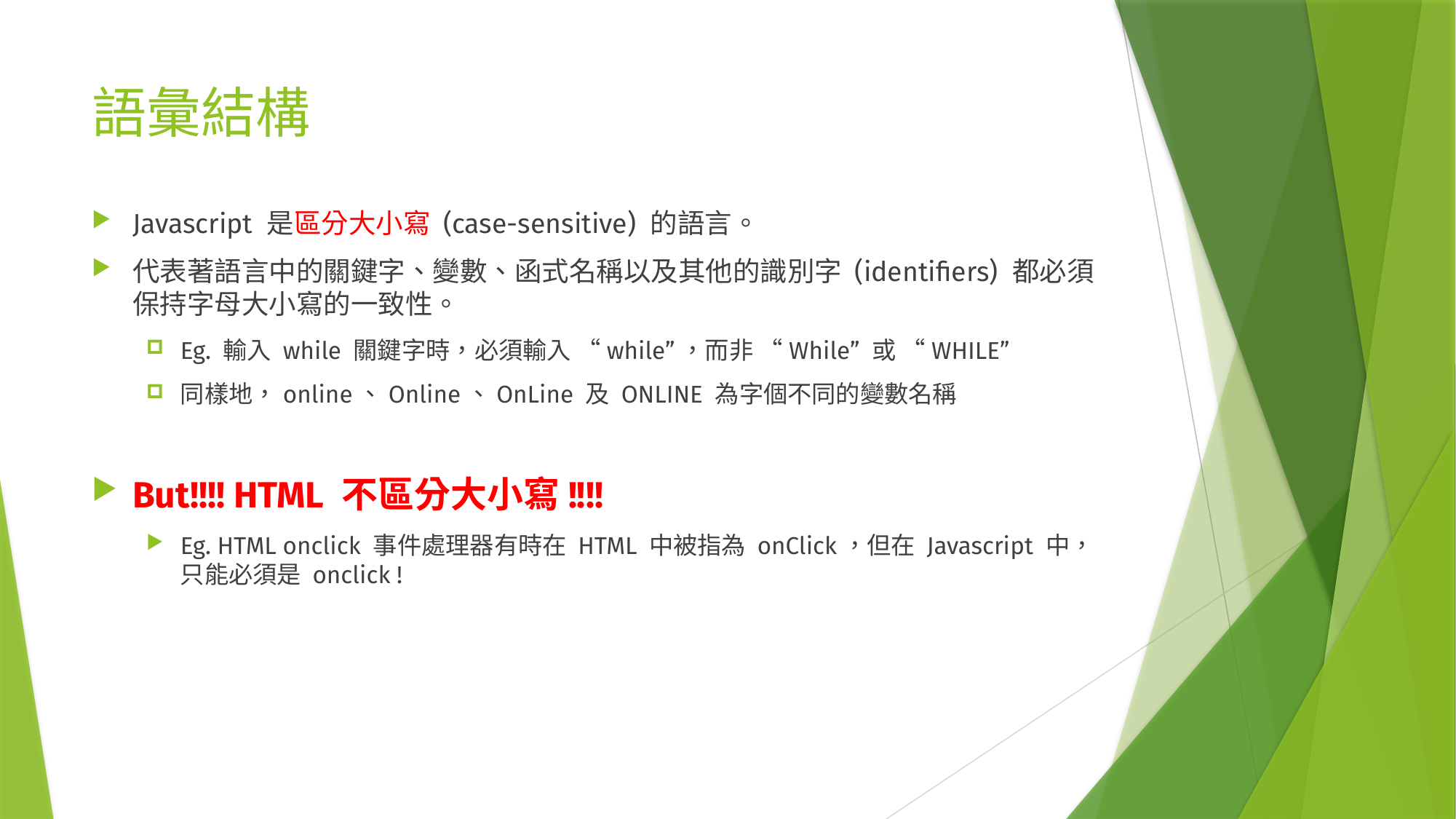

# 語彙結構
Javascript 是區分大小寫 (case-sensitive) 的語言。
代表著語言中的關鍵字、變數、函式名稱以及其他的識別字 (identifiers) 都必須保持字母大小寫的一致性。
Eg. 輸入 while 關鍵字時，必須輸入 “while”，而非 “While” 或 “WHILE”
同樣地，online、Online、OnLine 及 ONLINE 為字個不同的變數名稱

But!!!! HTML 不區分大小寫!!!!
Eg. HTML onclick 事件處理器有時在 HTML 中被指為 onClick，但在 Javascript 中，只能必須是 onclick !